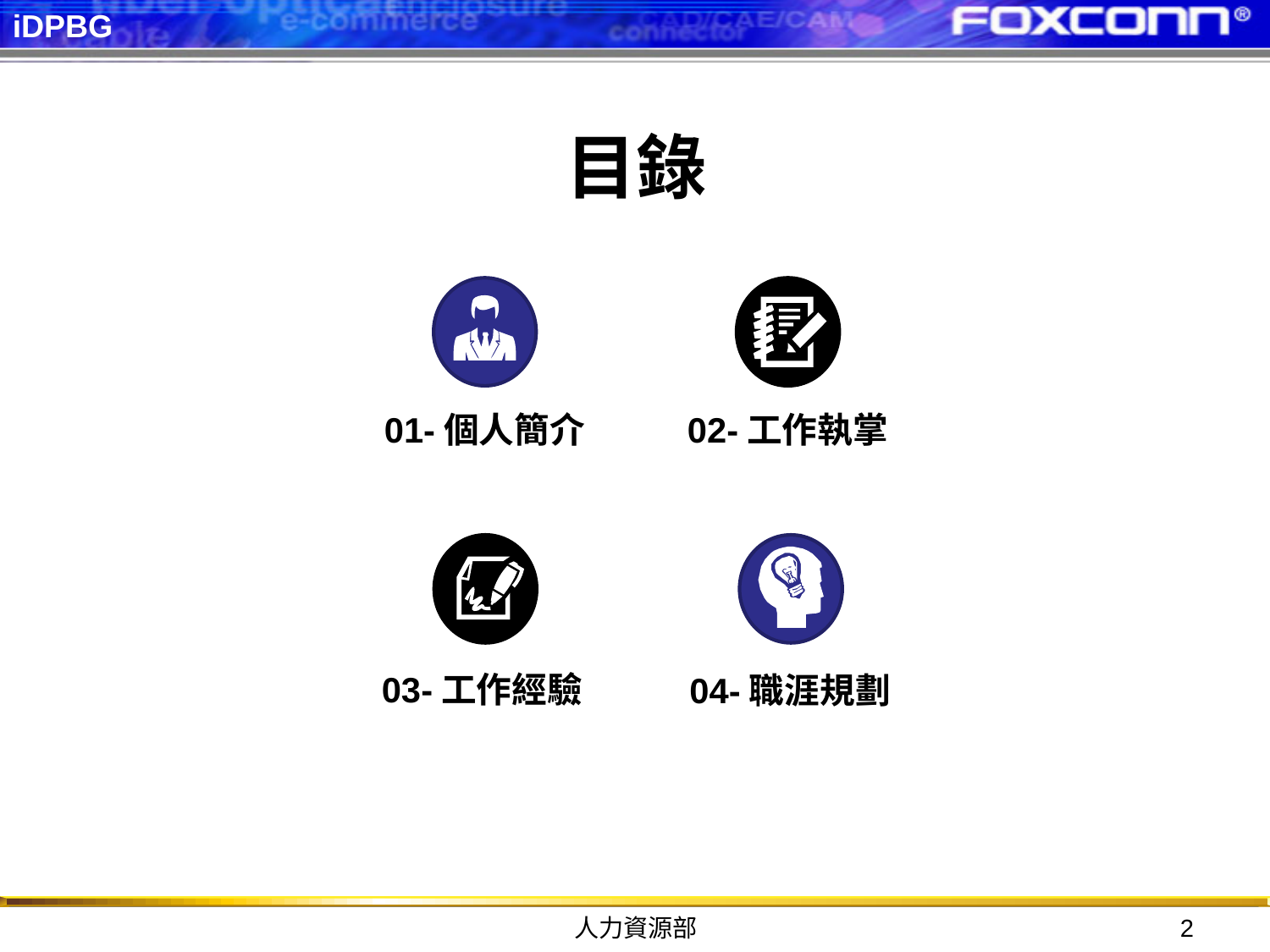

# 目錄

01-個人簡介
02-工作執掌

03-工作經驗
04-職涯規劃
人力資源部
2